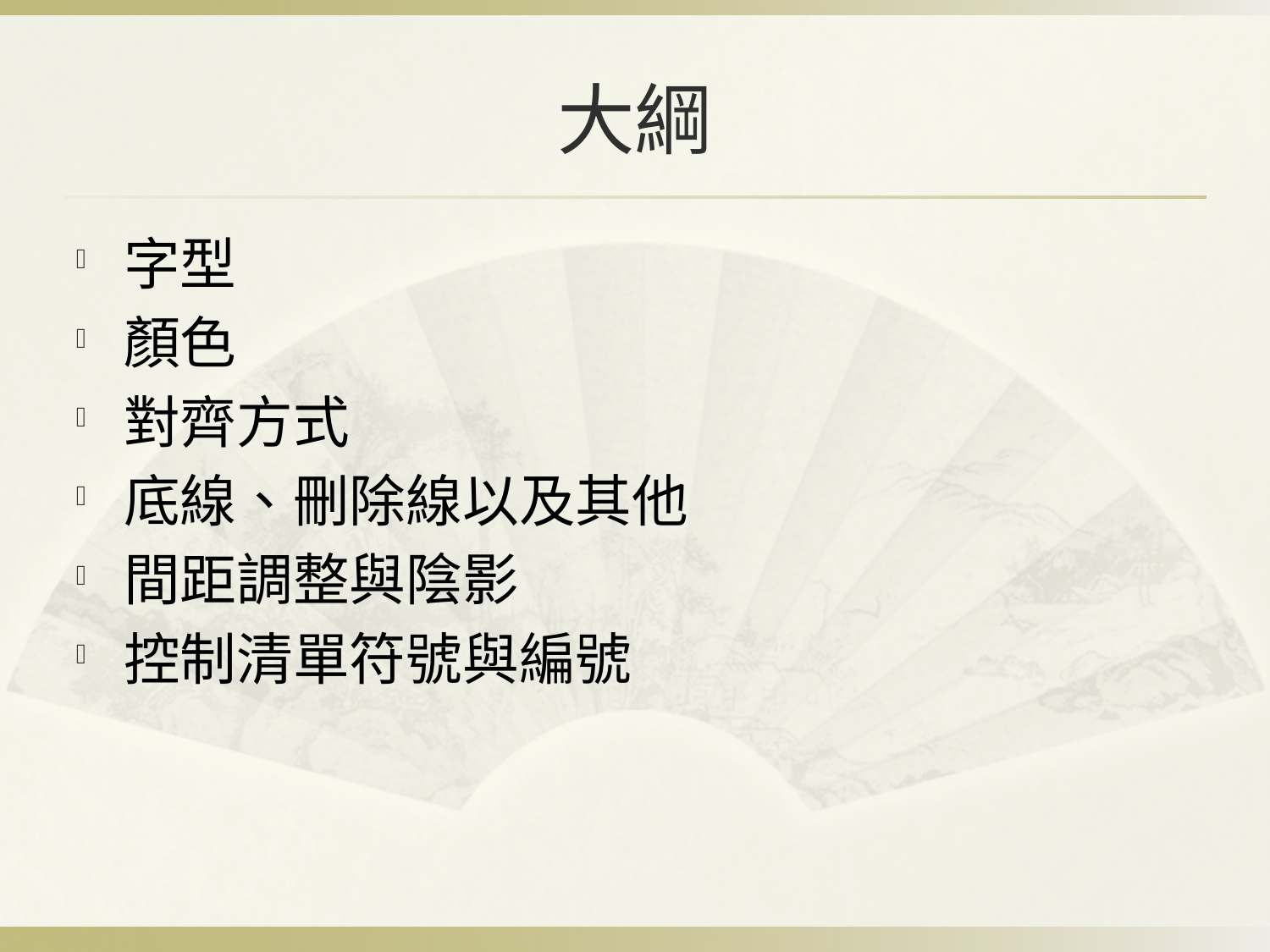

# 大綱
字型
顏色
對齊方式
底線、刪除線以及其他
間距調整與陰影
控制清單符號與編號